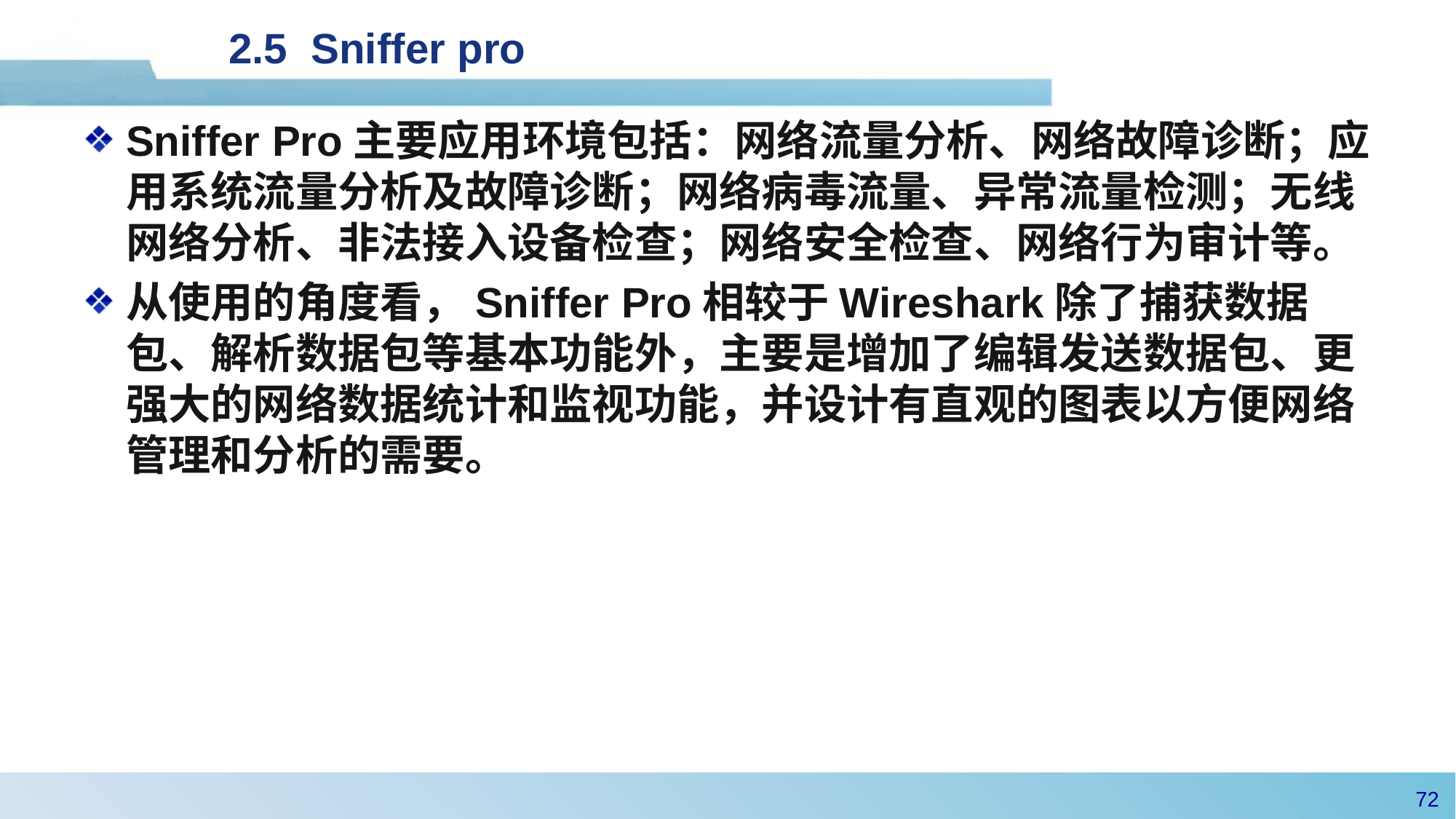

# 2.5  Sniffer pro
Sniffer Pro主要应用环境包括：网络流量分析、网络故障诊断；应用系统流量分析及故障诊断；网络病毒流量、异常流量检测；无线网络分析、非法接入设备检查；网络安全检查、网络行为审计等。
从使用的角度看，Sniffer Pro相较于Wireshark除了捕获数据包、解析数据包等基本功能外，主要是增加了编辑发送数据包、更强大的网络数据统计和监视功能，并设计有直观的图表以方便网络管理和分析的需要。
72